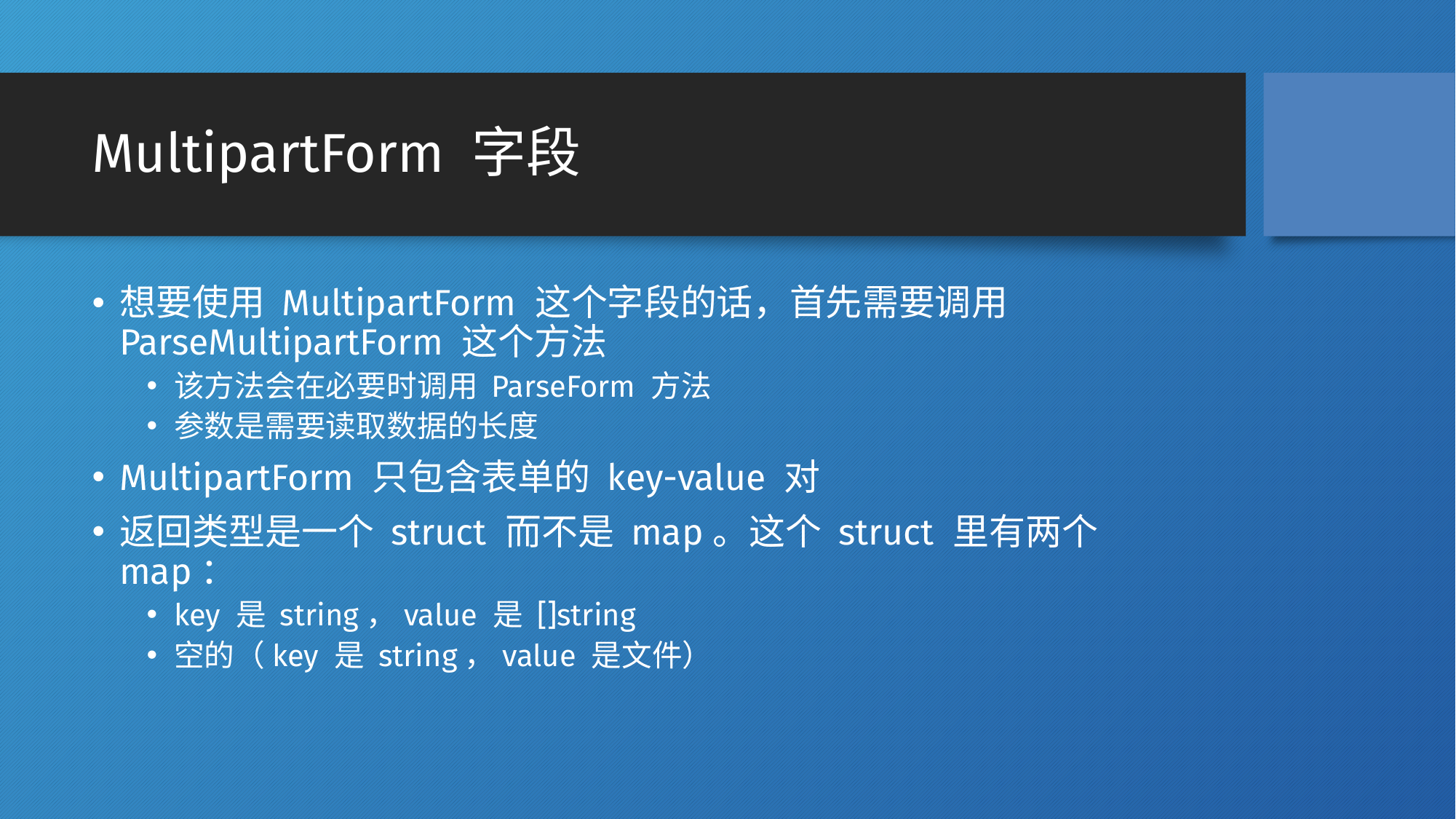

# MultipartForm 字段
想要使用 MultipartForm 这个字段的话，首先需要调用 ParseMultipartForm 这个方法
该方法会在必要时调用 ParseForm 方法
参数是需要读取数据的长度
MultipartForm 只包含表单的 key-value 对
返回类型是一个 struct 而不是 map。这个 struct 里有两个 map：
key 是 string，value 是 []string
空的（key 是 string，value 是文件）